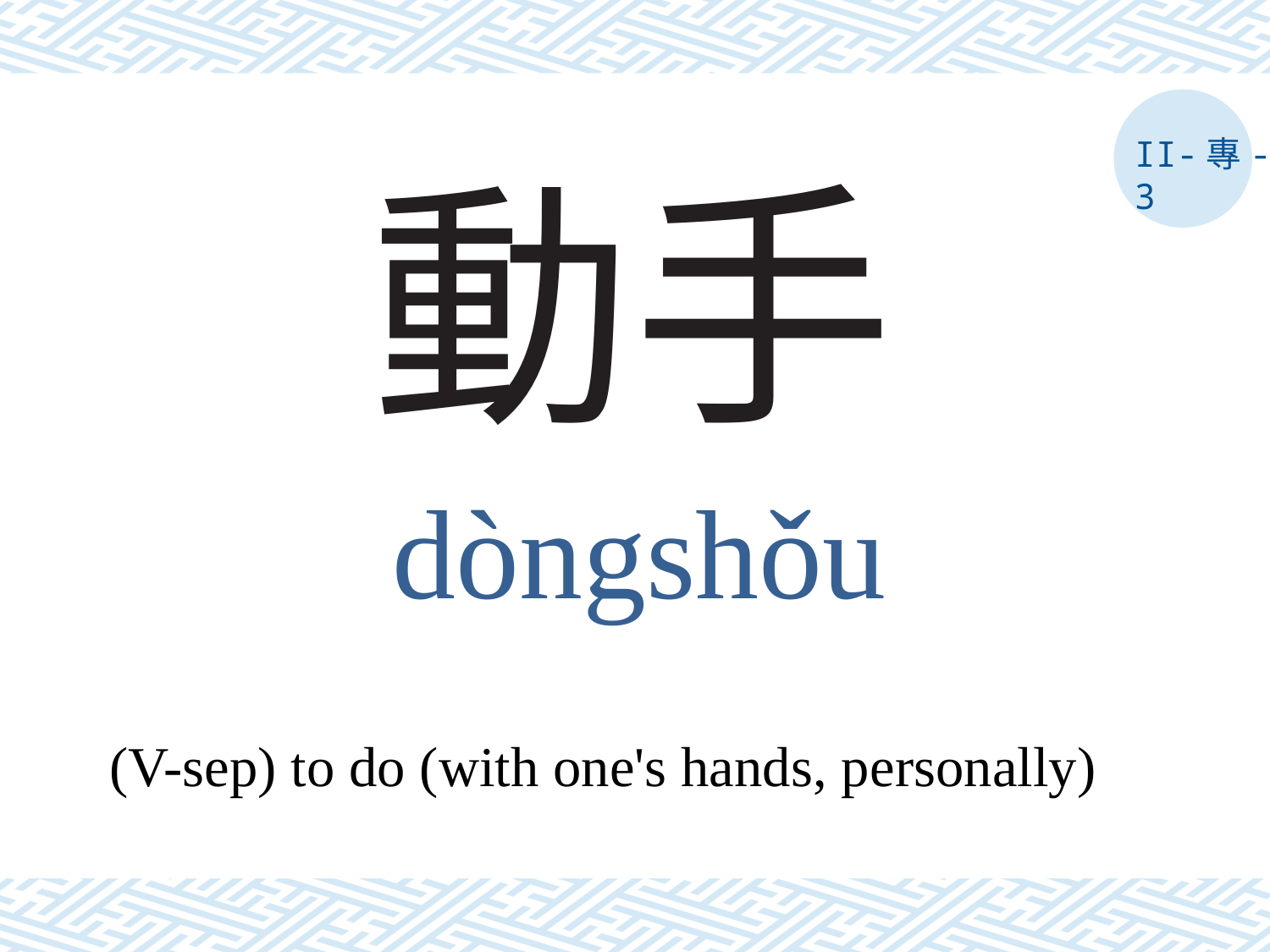

II-專-3

# 動手
dòngshǒu
(V-sep) to do (with one's hands, personally)